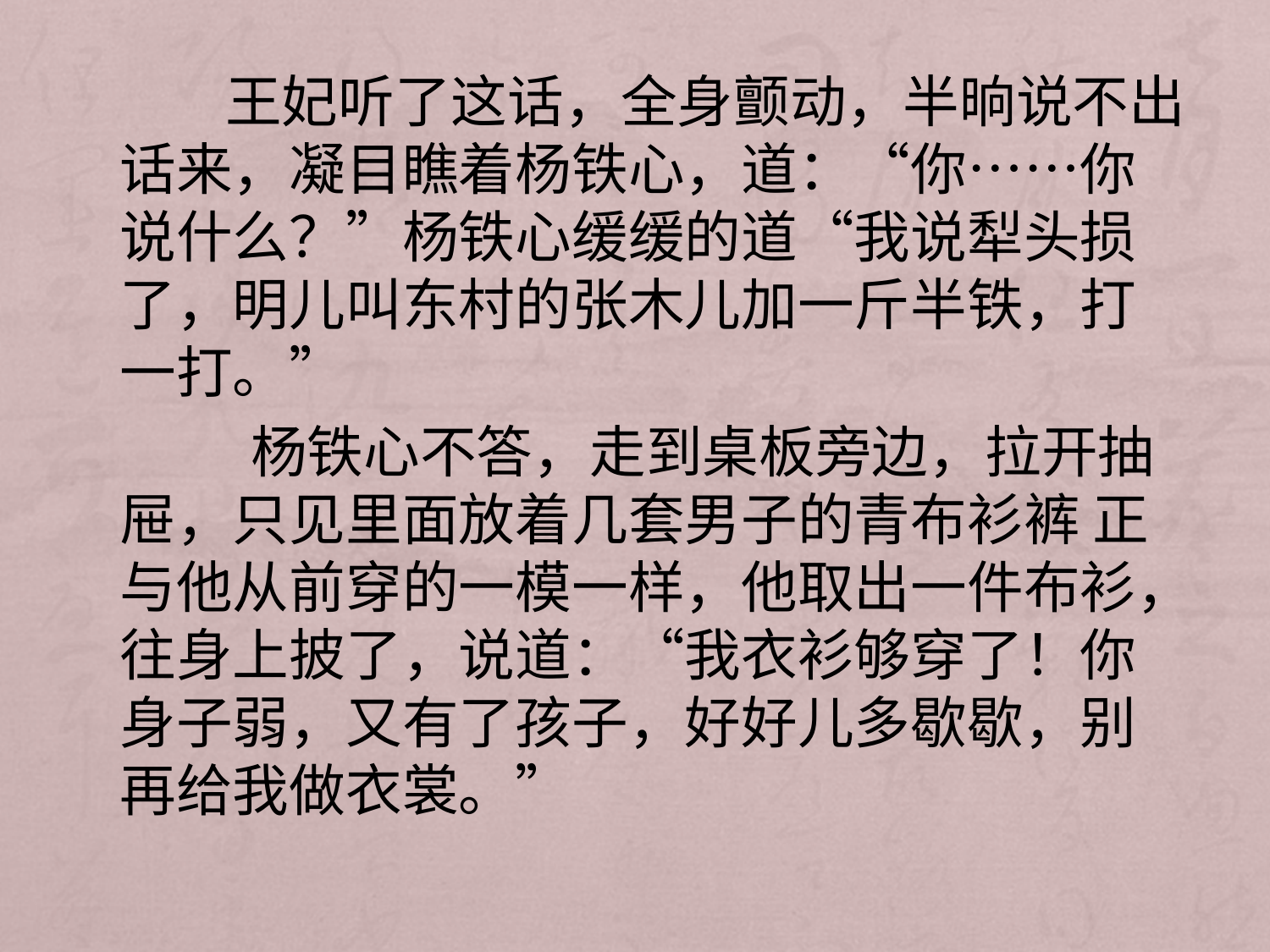

王妃听了这话，全身颤动，半晌说不出话来，凝目瞧着杨铁心，道：“你……你说什么？”杨铁心缓缓的道“我说犁头损了，明儿叫东村的张木儿加一斤半铁，打一打。”
             杨铁心不答，走到桌板旁边，拉开抽屉，只见里面放着几套男子的青布衫裤 正与他从前穿的一模一样，他取出一件布衫，往身上披了，说道：“我衣衫够穿了！你身子弱，又有了孩子，好好儿多歇歇，别再给我做衣裳。”